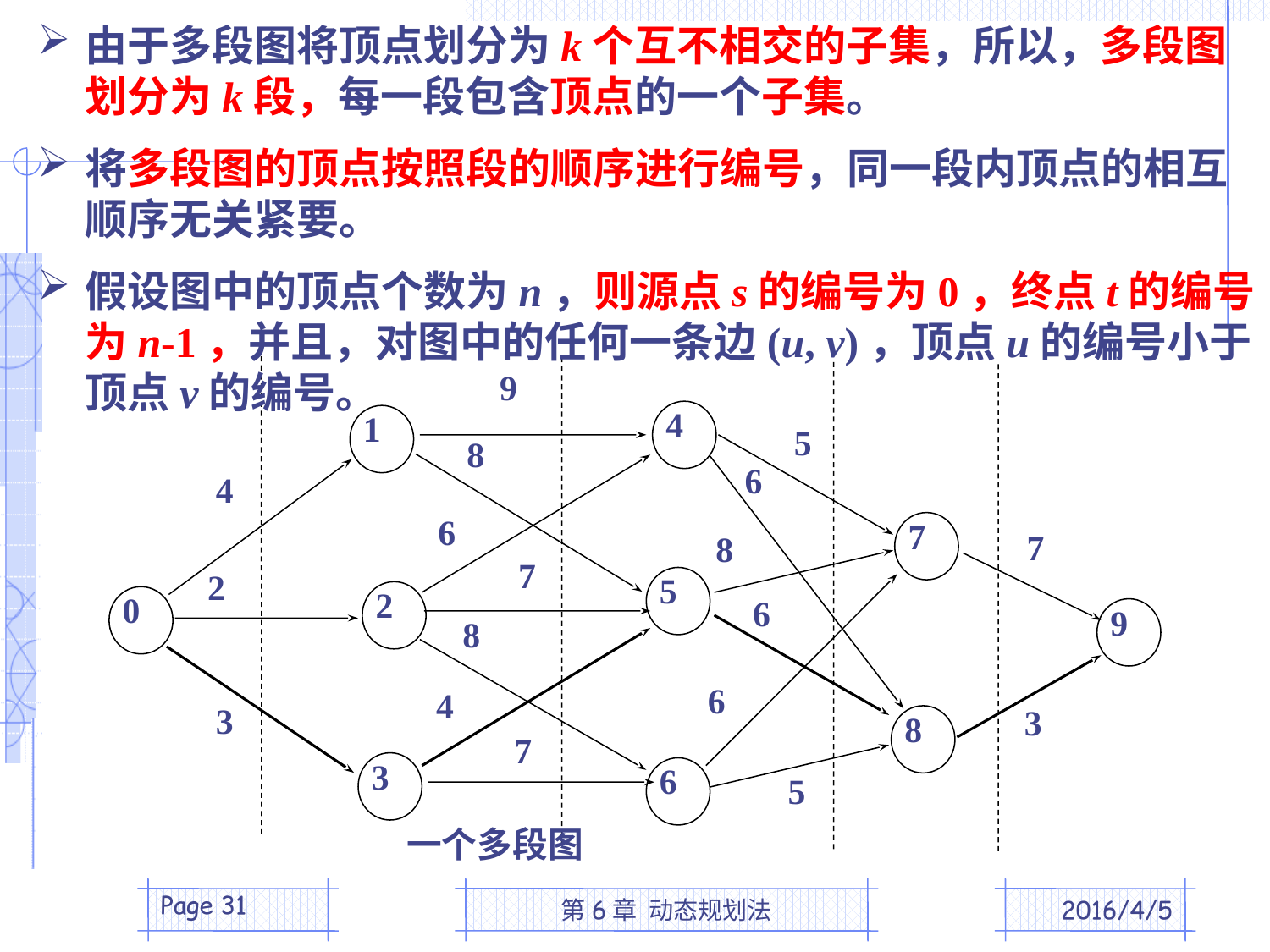

由于多段图将顶点划分为k个互不相交的子集，所以，多段图划分为k段，每一段包含顶点的一个子集。
将多段图的顶点按照段的顺序进行编号，同一段内顶点的相互顺序无关紧要。
假设图中的顶点个数为n，则源点s的编号为0，终点t的编号为n-1，并且，对图中的任何一条边(u, v)，顶点u的编号小于顶点v的编号。

9
4
1
5

8

6
4
7
6
7
8

7
5
2

2
0
9
6

8

6
4
8
3
3
7

3
6
5

      一个多段图
Page 31
第6章  动态规划法
2016/4/5